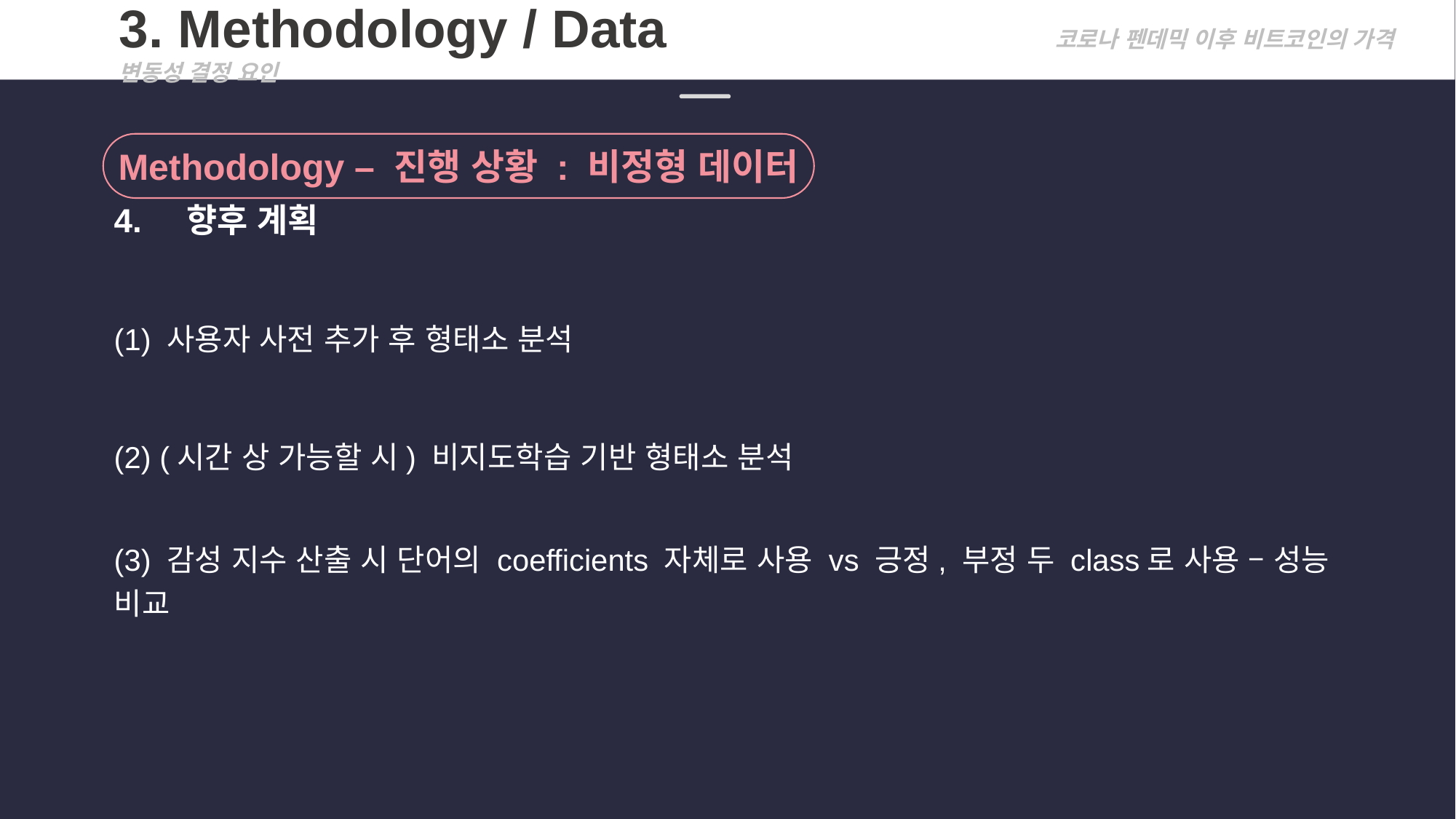

3. Methodology / Data			         코로나 펜데믹 이후 비트코인의 가격 변동성 결정 요인

Methodology – 진행 상황 : 비정형 데이터
4.    향후 계획

(1) 사용자 사전 추가 후 형태소 분석

(2) (시간 상 가능할 시) 비지도학습 기반 형태소 분석
(3) 감성 지수 산출 시 단어의 coefficients 자체로 사용 vs 긍정, 부정 두 class로 사용 – 성능 비교